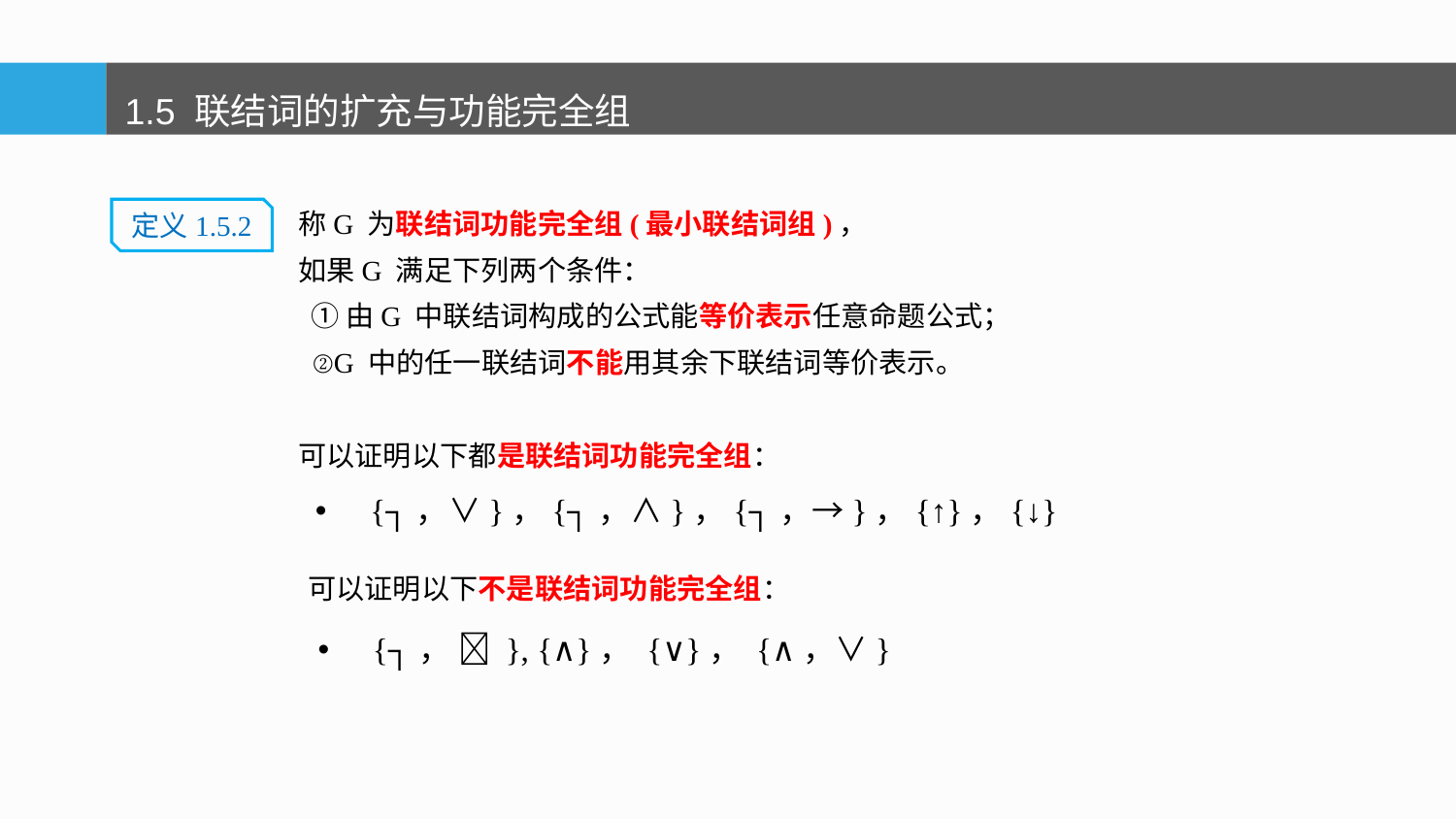

1.5 联结词的扩充与功能完全组

称G 为联结词功能完全组(最小联结词组)，
如果G 满足下列两个条件：
  ①由G 中联结词构成的公式能等价表示任意命题公式；
  ②G 中的任一联结词不能用其余下联结词等价表示。
定义1.5.2
可以证明以下都是联结词功能完全组：

{┐，∨}，{┐，∧}，{┐，→}，{↑}，{↓}

可以证明以下不是联结词功能完全组：

{┐， ↔ }, {∧}， {∨}， {∧，∨}